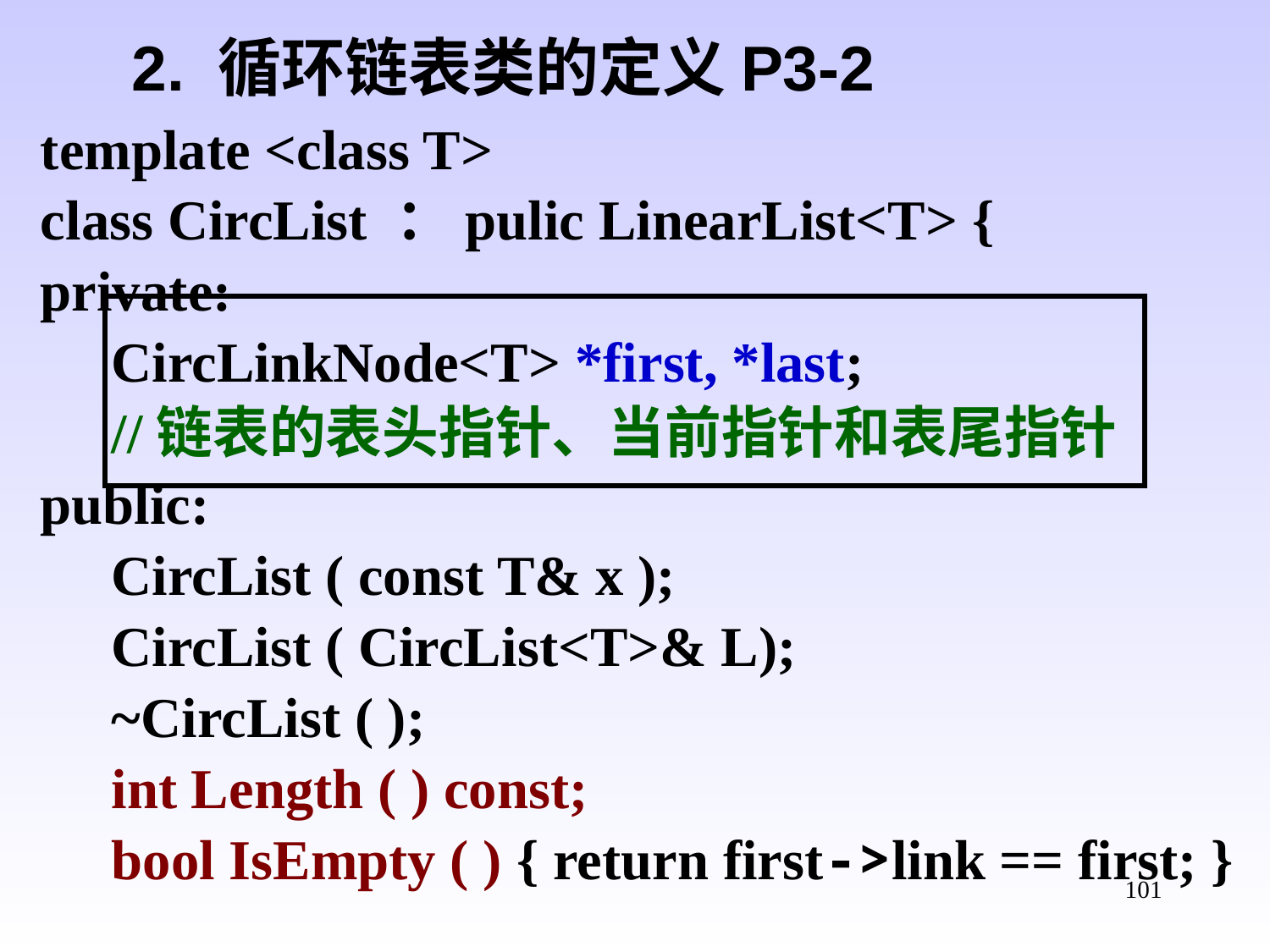

2. 循环链表类的定义P3-2
template <class T>
class CircList ：pulic LinearList<T> {
private:
     CircLinkNode<T> *first, *last;
     //链表的表头指针、当前指针和表尾指针
public:
     CircList ( const T& x );
     CircList ( CircList<T>& L);
     ~CircList ( );
     int Length ( ) const;
     bool IsEmpty ( ) { return first->link == first; }

101